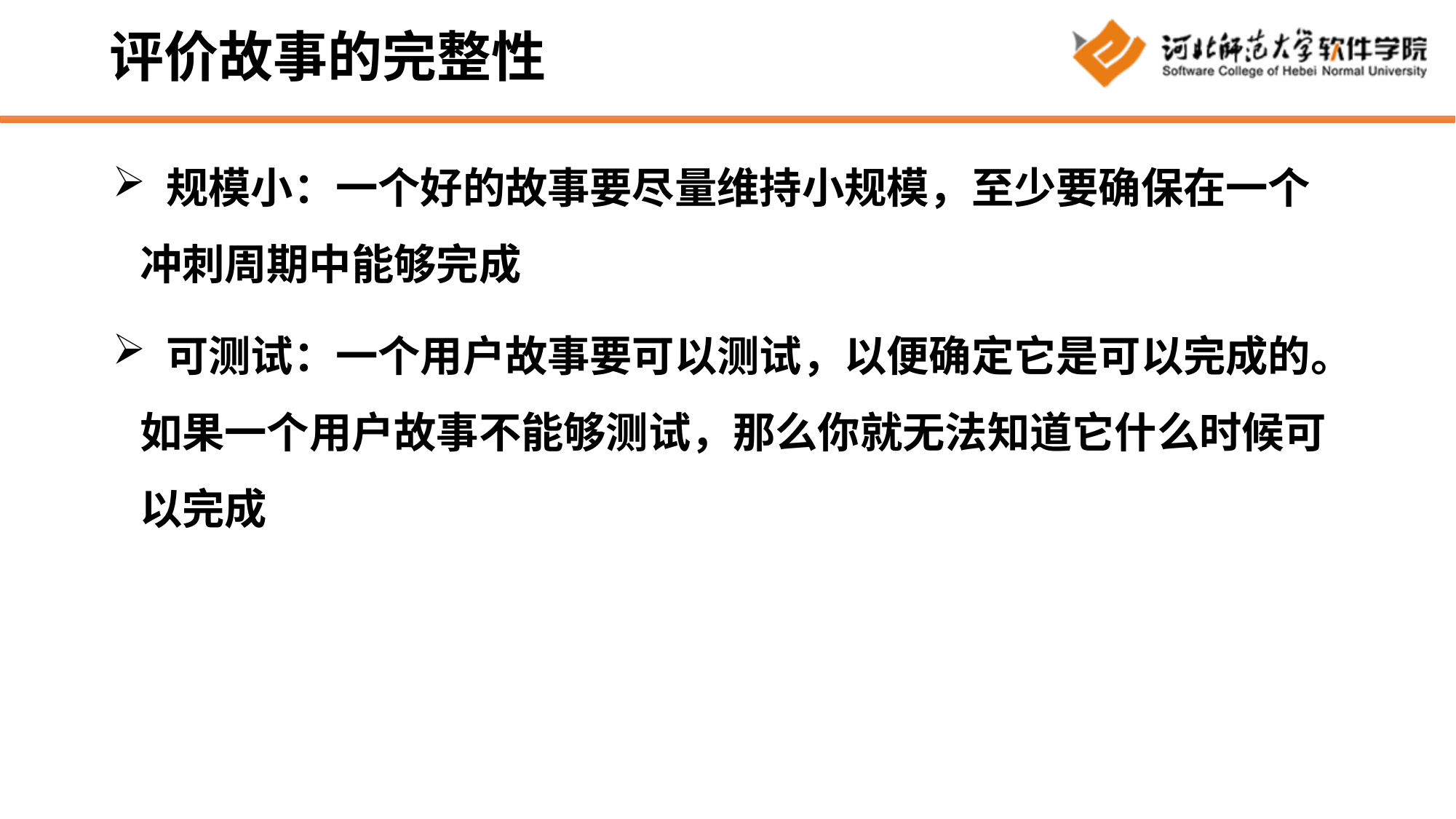

# 评价故事的完整性
 规模小：一个好的故事要尽量维持小规模，至少要确保在一个冲刺周期中能够完成
 可测试：一个用户故事要可以测试，以便确定它是可以完成的。如果一个用户故事不能够测试，那么你就无法知道它什么时候可以完成